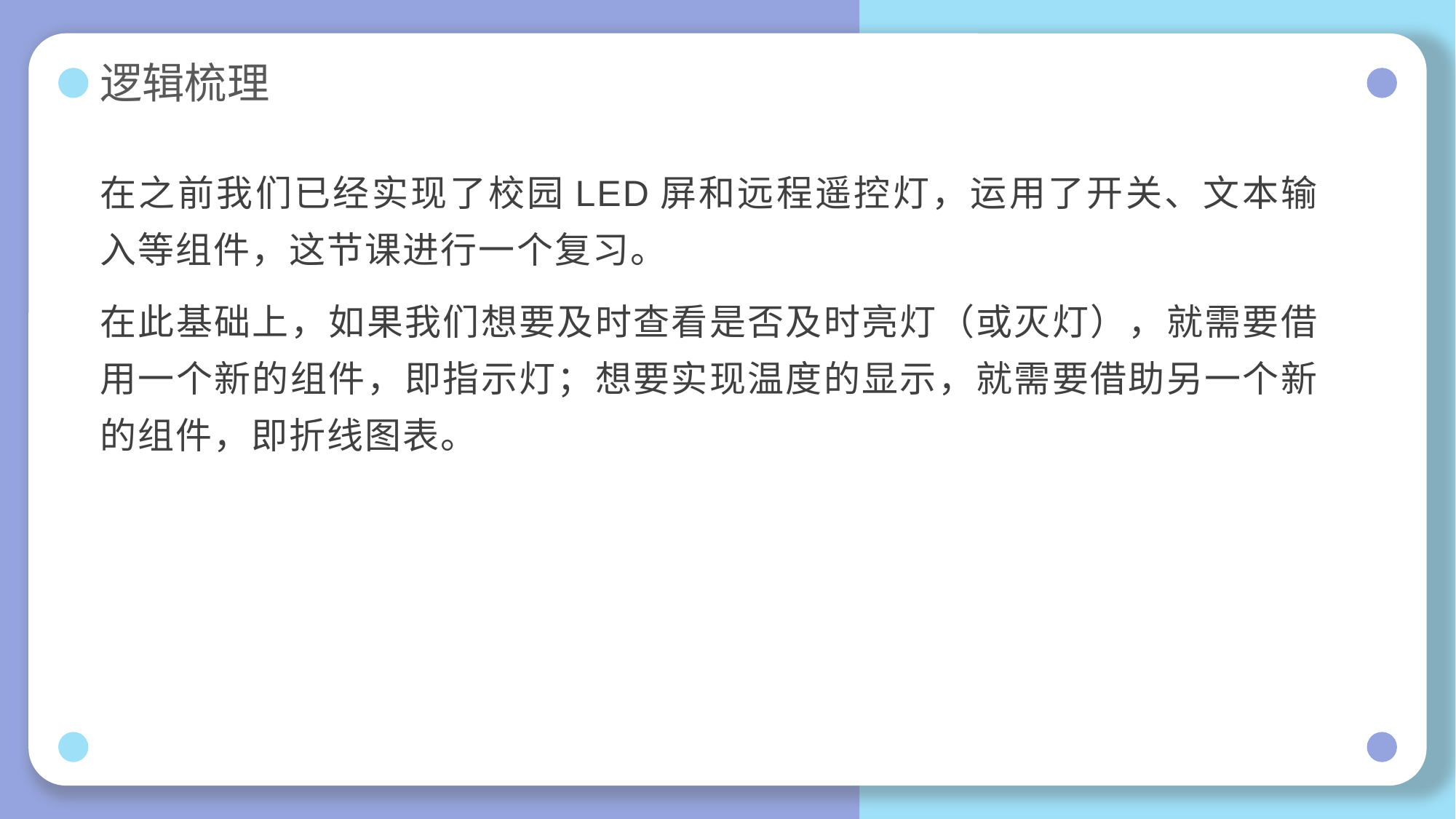

# 逻辑梳理
在之前我们已经实现了校园LED屏和远程遥控灯，运用了开关、文本输入等组件，这节课进行一个复习。
在此基础上，如果我们想要及时查看是否及时亮灯（或灭灯），就需要借用一个新的组件，即指示灯；想要实现温度的显示，就需要借助另一个新的组件，即折线图表。